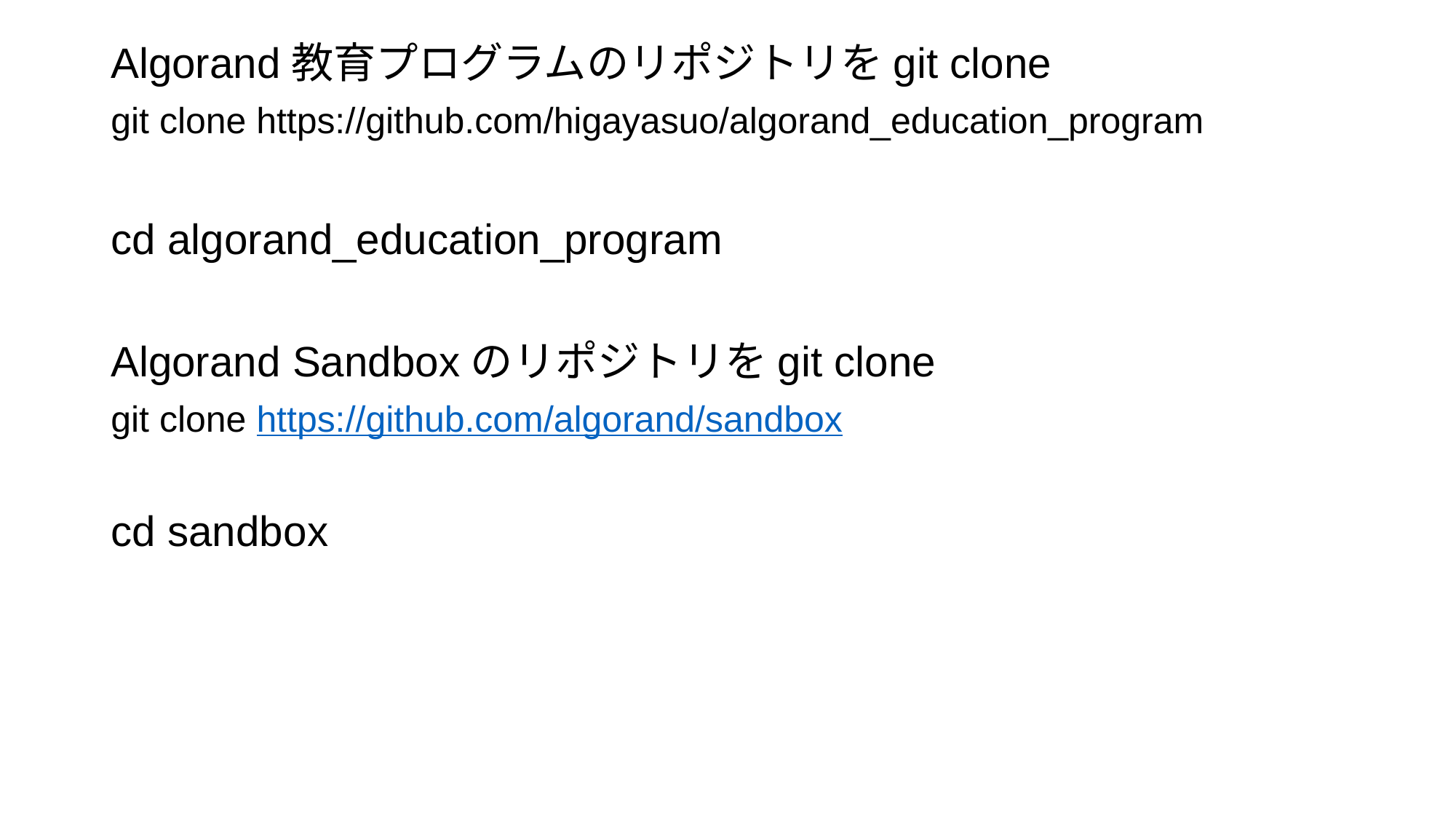

Algorand教育プログラムのリポジトリをgit clone
git clone https://github.com/higayasuo/algorand_education_program

cd algorand_education_program

Algorand Sandboxのリポジトリをgit clone
git clone https://github.com/algorand/sandbox

cd sandbox